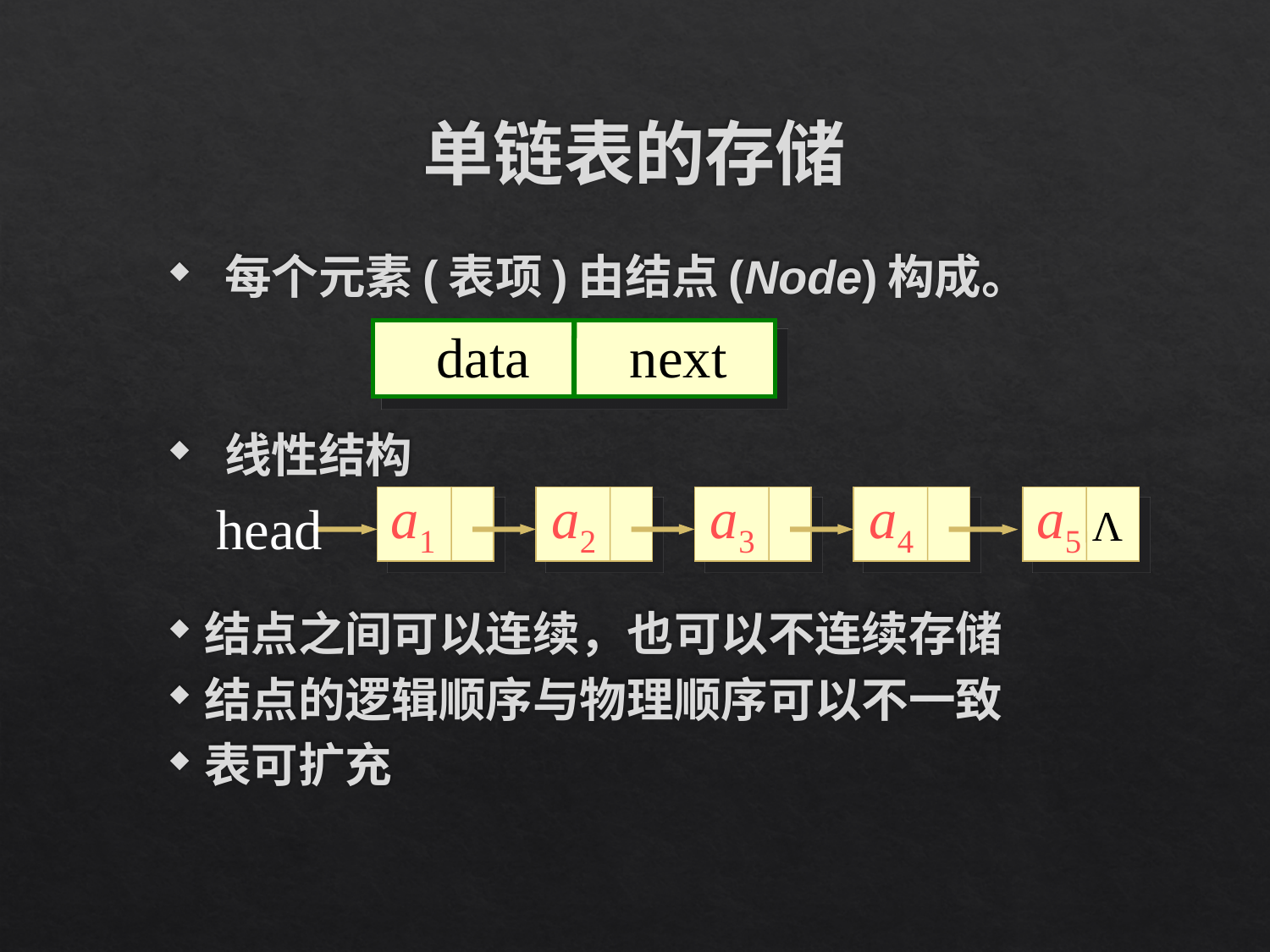

# 单链表的存储
 每个元素(表项)由结点(Node)构成。

 线性结构
结点之间可以连续，也可以不连续存储
结点的逻辑顺序与物理顺序可以不一致
表可扩充

data       next

a1
a2
a3
a4
a5
head

Λ